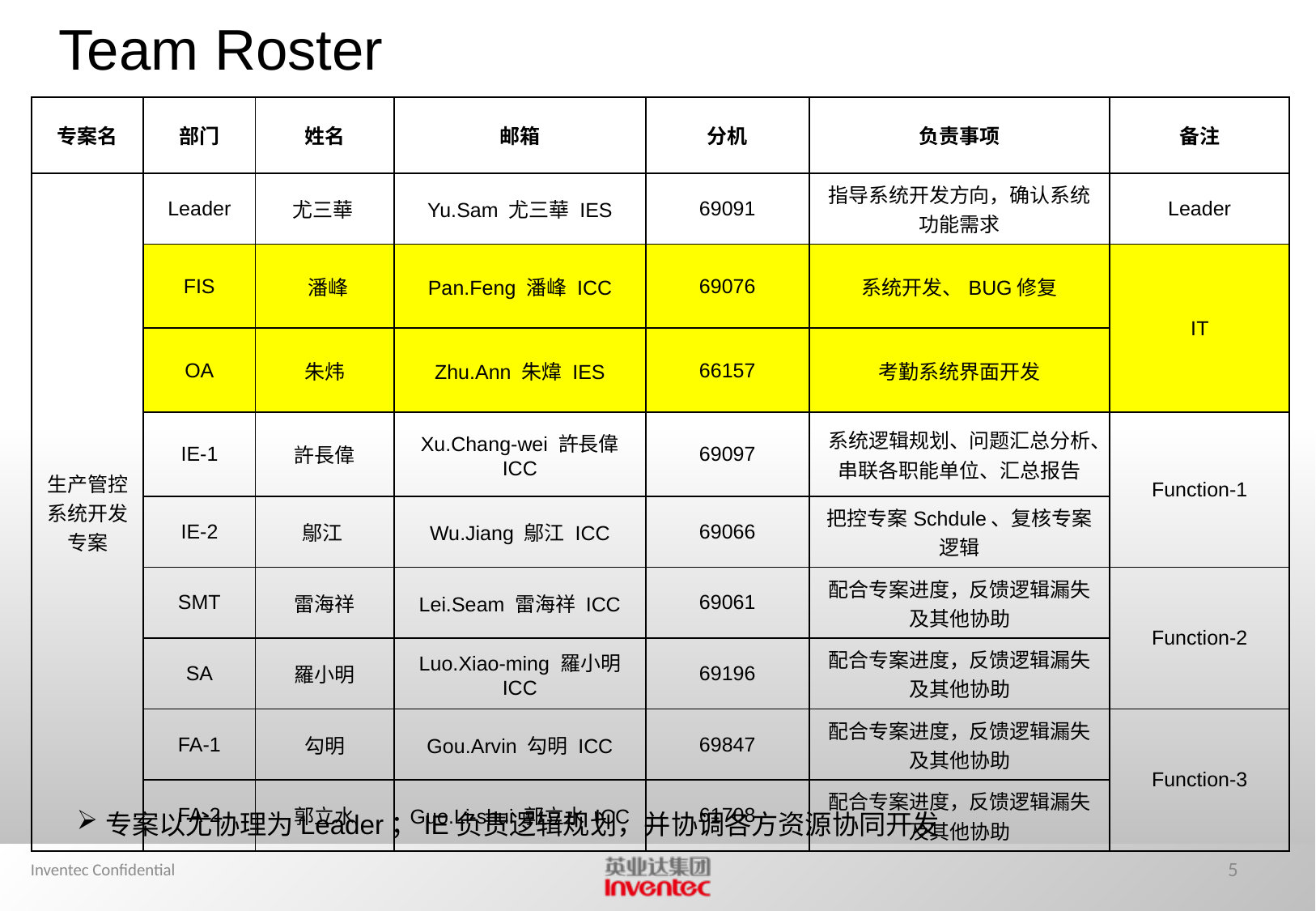

Team Roster
| 专案名 | 部门 | 姓名 | 邮箱 | 分机 | 负责事项 | 备注 |
| --- | --- | --- | --- | --- | --- | --- |
| 生产管控系统开发专案 | Leader | 尤三華 | Yu.Sam 尤三華 IES | 69091 | 指导系统开发方向，确认系统功能需求 | Leader |
|  | FIS | 潘峰 | Pan.Feng 潘峰 ICC | 69076 | 系统开发、BUG修复 | IT |
|  | OA | 朱炜 | Zhu.Ann 朱煒 IES | 66157 | 考勤系统界面开发 |  |
|  | IE-1 | 許長偉 | Xu.Chang-wei 許長偉 ICC | 69097 | 系统逻辑规划、问题汇总分析、串联各职能单位、汇总报告 | Function-1 |
|  | IE-2 | 鄔江 | Wu.Jiang 鄔江 ICC | 69066 | 把控专案Schdule、复核专案逻辑 |  |
|  | SMT | 雷海祥 | Lei.Seam 雷海祥 ICC | 69061 | 配合专案进度，反馈逻辑漏失及其他协助 | Function-2 |
|  | SA | 羅小明 | Luo.Xiao-ming 羅小明 ICC | 69196 | 配合专案进度，反馈逻辑漏失及其他协助 |  |
|  | FA-1 | 勾明 | Gou.Arvin 勾明 ICC | 69847 | 配合专案进度，反馈逻辑漏失及其他协助 | Function-3 |
|  | FA-2 | 郭立水 | Guo.Li-shui 郭立水 ICC | 61708 | 配合专案进度，反馈逻辑漏失及其他协助 |  |
专案以尤协理为Leader；IE负责逻辑规划，并协调各方资源协同开发
Inventec Confidential
5